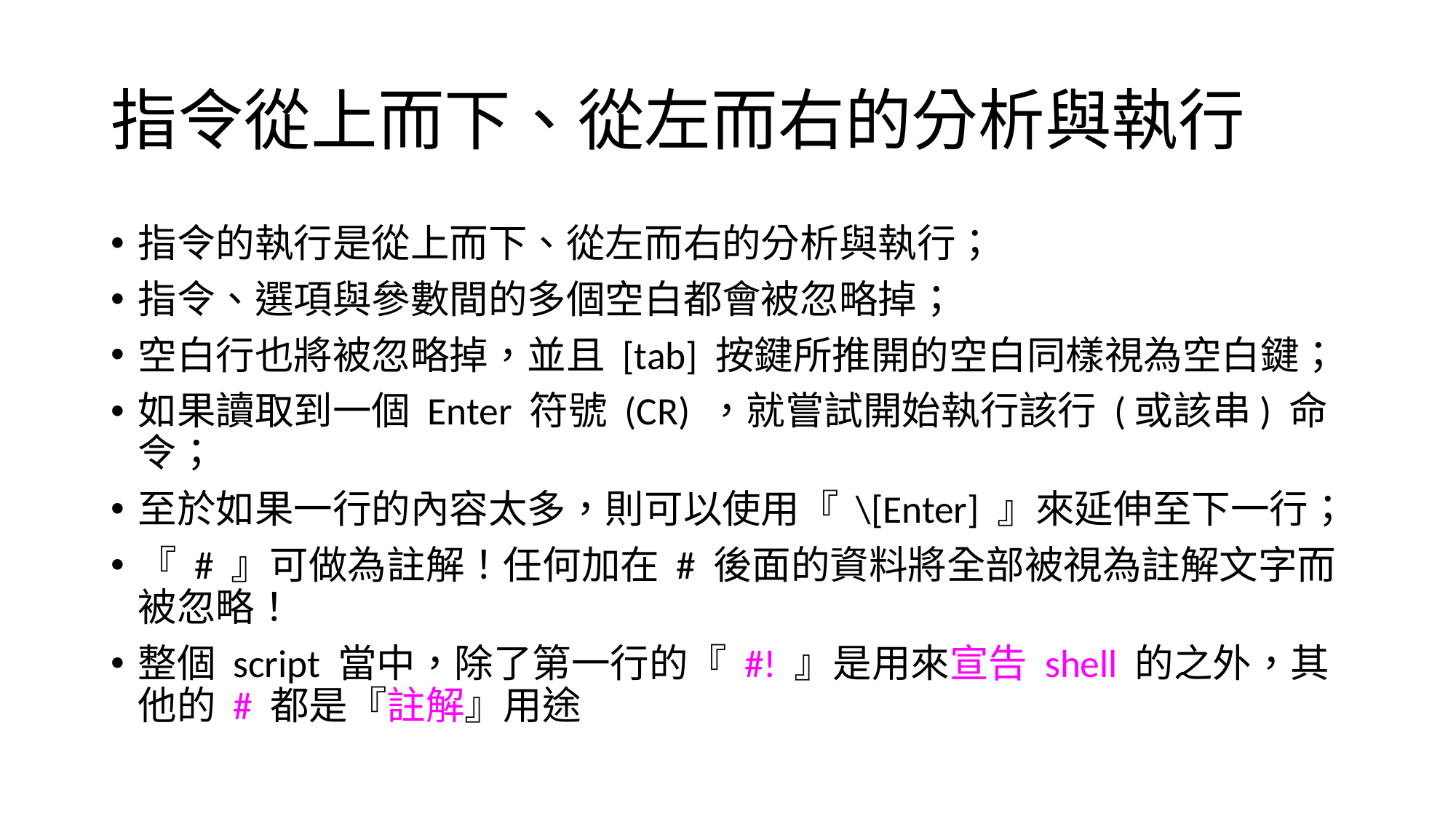

# 指令從上而下、從左而右的分析與執行
指令的執行是從上而下、從左而右的分析與執行；
指令、選項與參數間的多個空白都會被忽略掉；
空白行也將被忽略掉，並且 [tab] 按鍵所推開的空白同樣視為空白鍵；
如果讀取到一個 Enter 符號 (CR) ，就嘗試開始執行該行 (或該串) 命令；
至於如果一行的內容太多，則可以使用『 \[Enter] 』來延伸至下一行；
『 # 』可做為註解！任何加在 # 後面的資料將全部被視為註解文字而被忽略！
整個 script 當中，除了第一行的『 #! 』是用來宣告 shell 的之外，其他的 # 都是『註解』用途